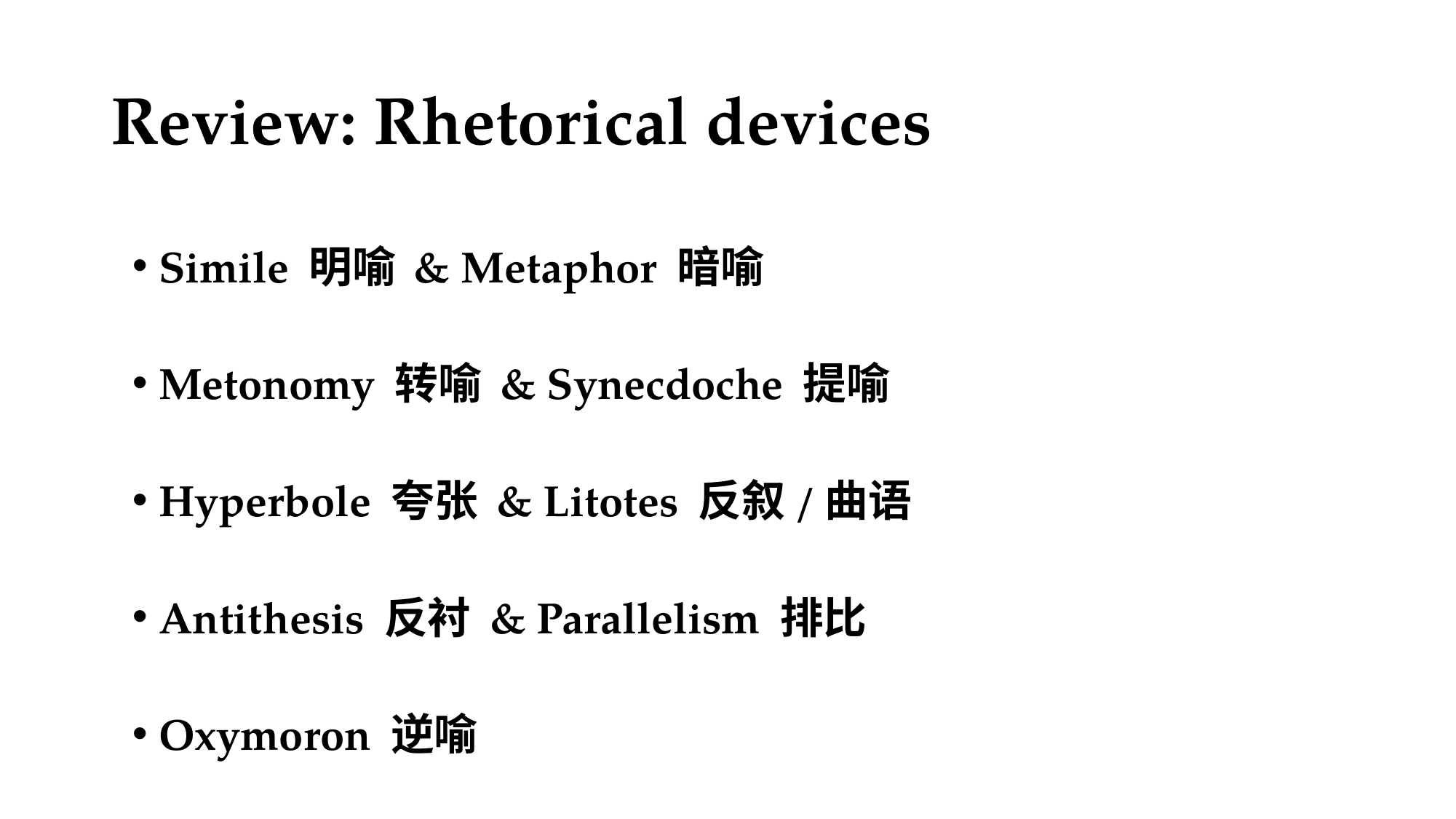

# Review: Rhetorical devices
Simile 明喻 & Metaphor 暗喻
Metonomy 转喻 & Synecdoche 提喻
Hyperbole 夸张 & Litotes 反叙/曲语
Antithesis 反衬 & Parallelism 排比
Oxymoron 逆喻